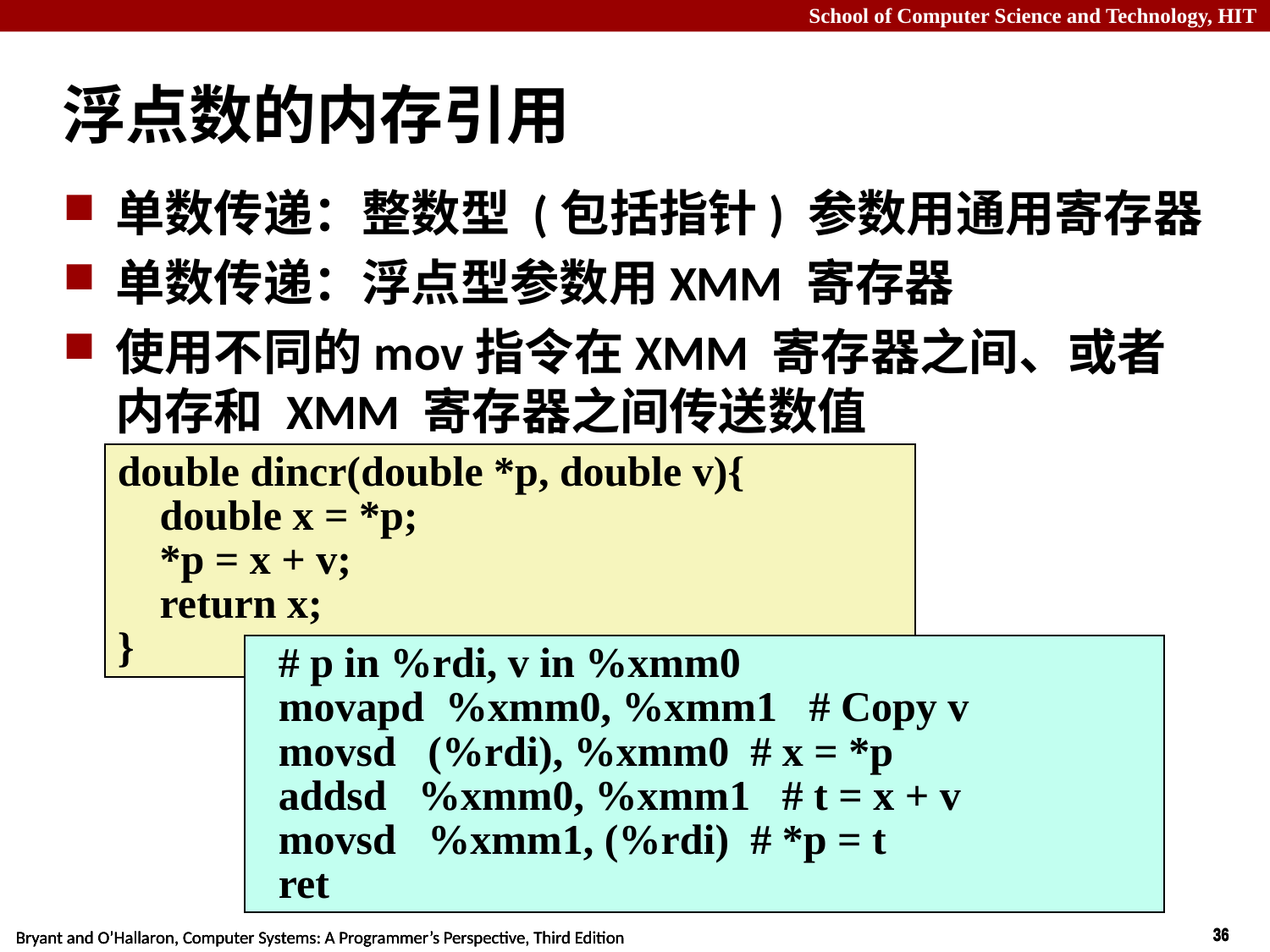

# 浮点数的内存引用
单数传递：整数型 (包括指针) 参数用通用寄存器
单数传递：浮点型参数用XMM 寄存器
使用不同的mov指令在XMM 寄存器之间、或者内存和 XMM 寄存器之间传送数值
double dincr(double *p, double v){
    double x = *p;
    *p = x + v;
    return x;
}
  # p in %rdi, v in %xmm0
  movapd  %xmm0, %xmm1   # Copy v
  movsd   (%rdi), %xmm0  # x = *p
  addsd   %xmm0, %xmm1   # t = x + v
  movsd   %xmm1, (%rdi)  # *p = t
  ret